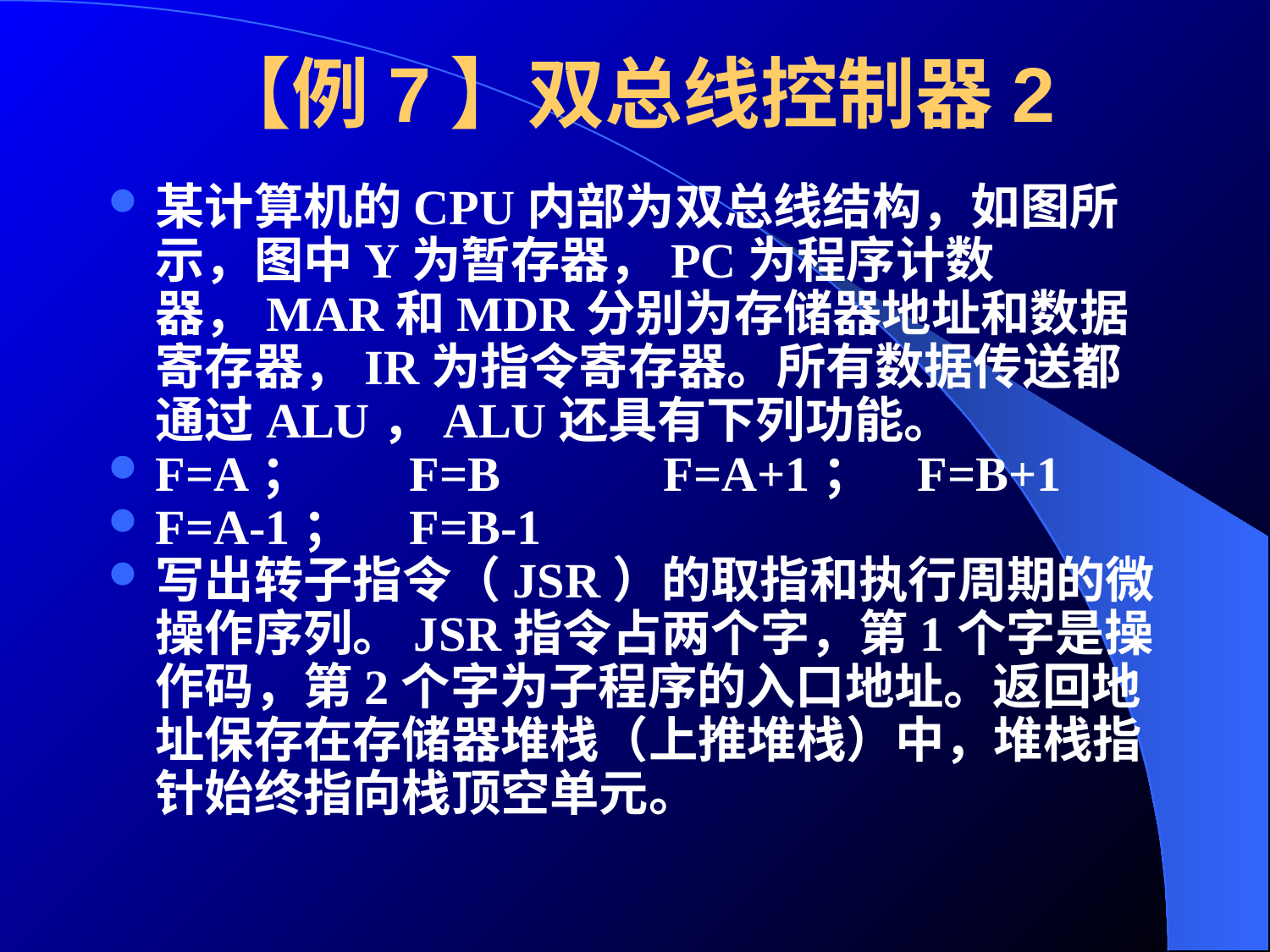

# 【例7】双总线控制器2
某计算机的CPU内部为双总线结构，如图所示，图中Y为暂存器，PC为程序计数器，MAR和MDR分别为存储器地址和数据寄存器，IR为指令寄存器。所有数据传送都通过ALU，ALU还具有下列功能。
F=A；	F=B		F=A+1；	F=B+1
F=A-1；	F=B-1
写出转子指令（JSR）的取指和执行周期的微操作序列。JSR指令占两个字，第1个字是操作码，第2个字为子程序的入口地址。返回地址保存在存储器堆栈（上推堆栈）中，堆栈指针始终指向栈顶空单元。